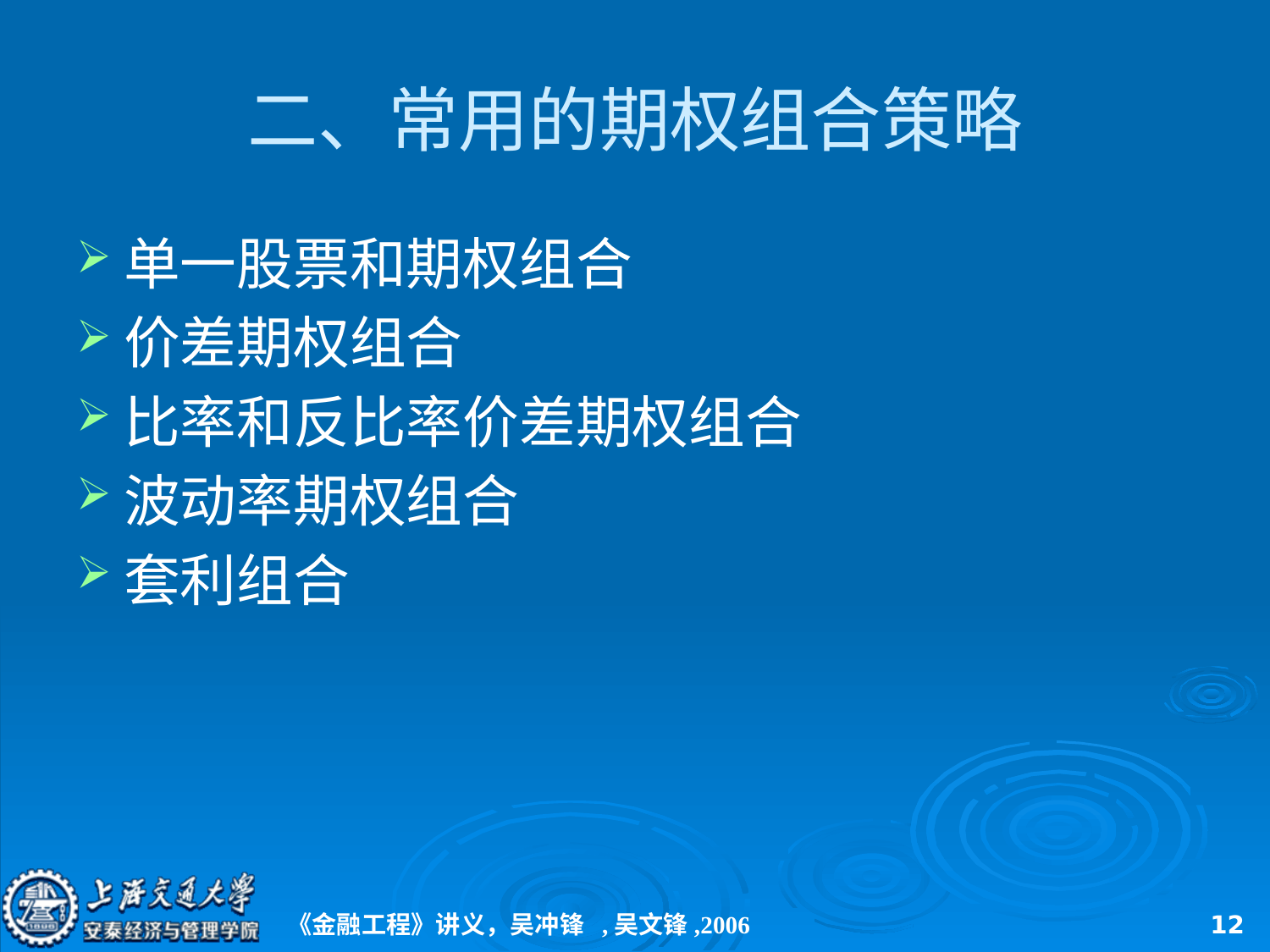

# 二、常用的期权组合策略
单一股票和期权组合
价差期权组合
比率和反比率价差期权组合
波动率期权组合
套利组合